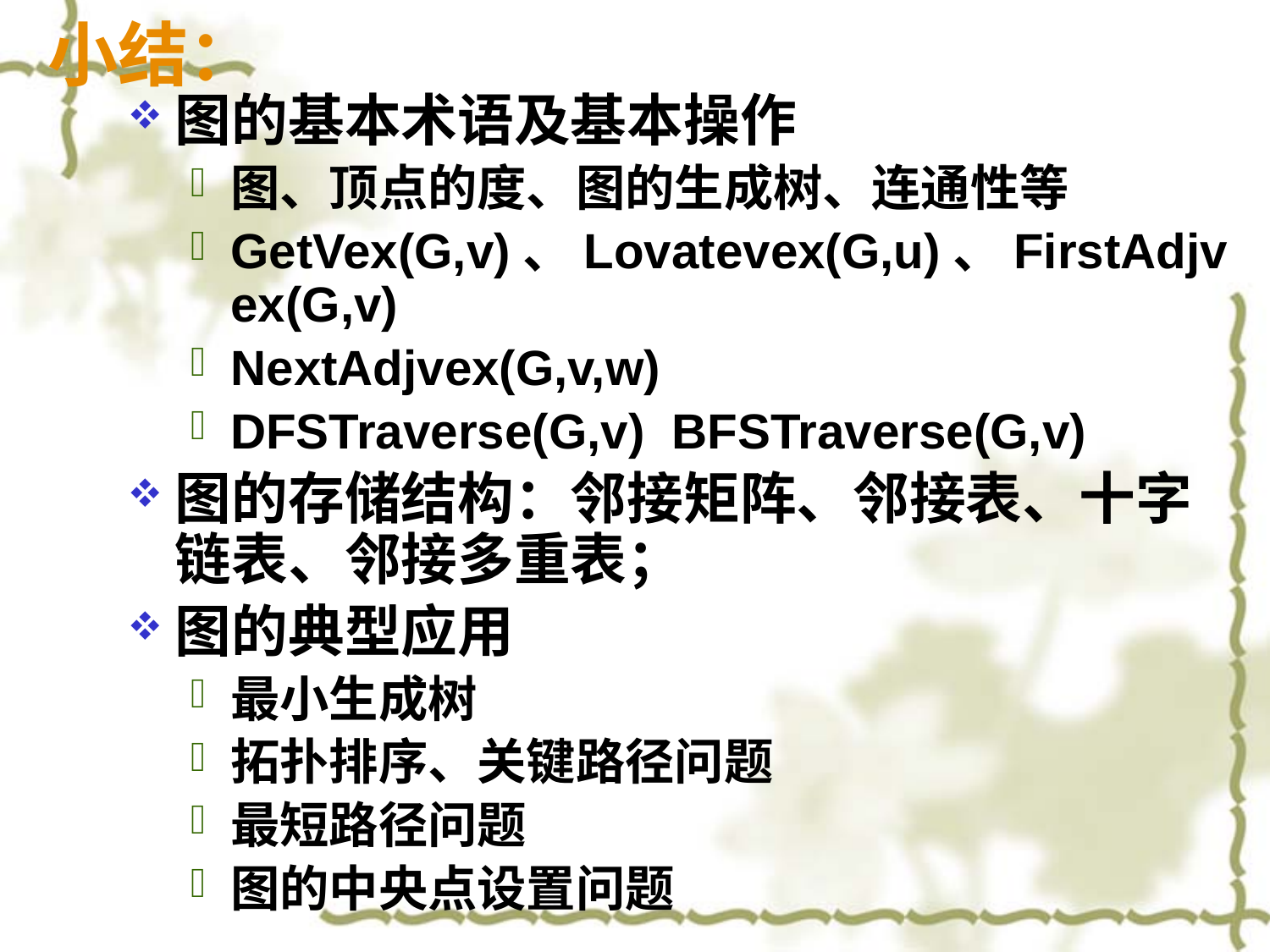

# 小结：
图的基本术语及基本操作
图、顶点的度、图的生成树、连通性等
GetVex(G,v)、Lovatevex(G,u)、FirstAdjvex(G,v)
NextAdjvex(G,v,w)
DFSTraverse(G,v)  BFSTraverse(G,v)
图的存储结构：邻接矩阵、邻接表、十字链表、邻接多重表；
图的典型应用
最小生成树
拓扑排序、关键路径问题
最短路径问题
图的中央点设置问题